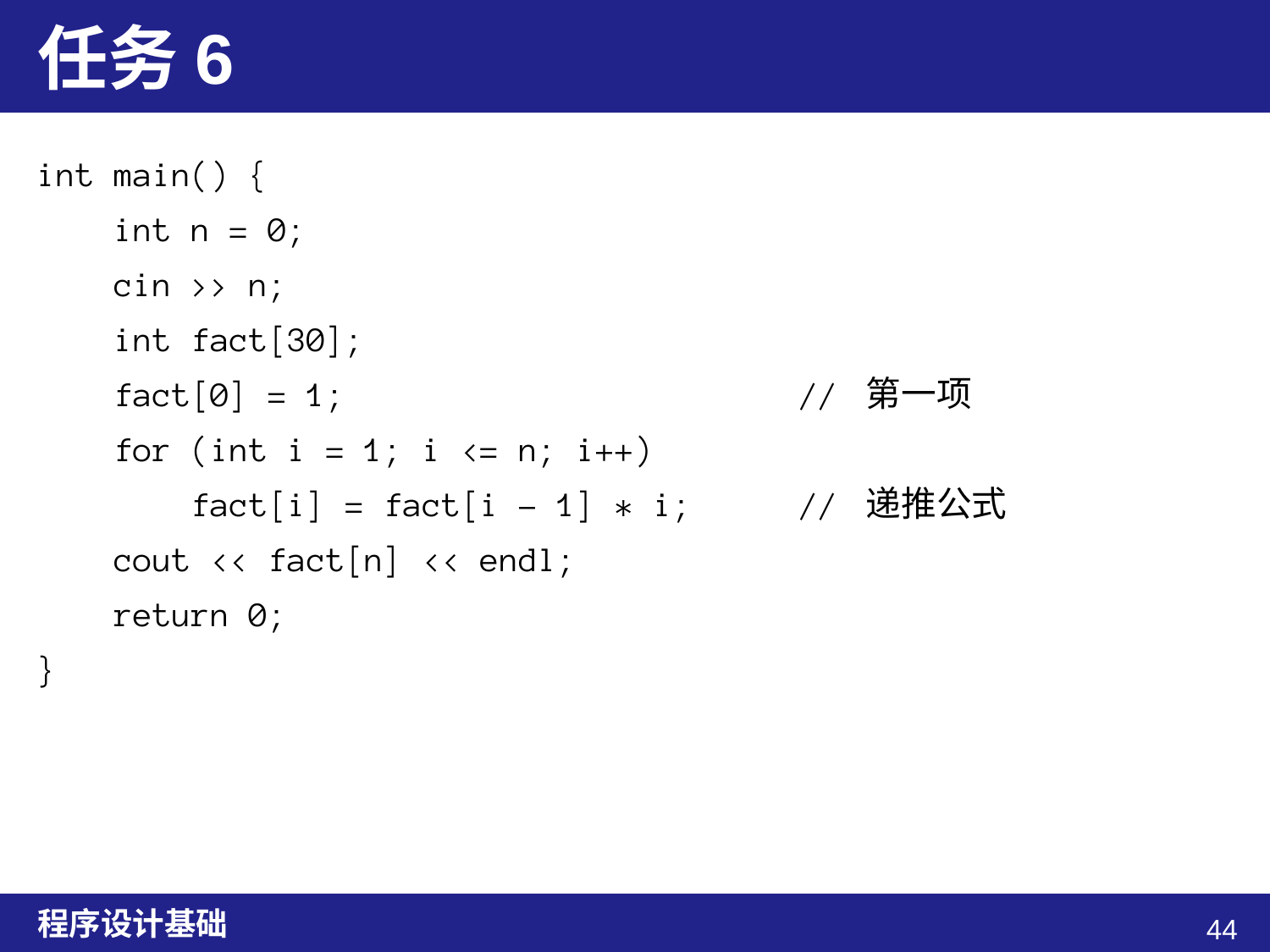

# 任务6
int main() {
    int n = 0;
    cin >> n;
    int fact[30];
    fact[0] = 1;				// 第一项
    for (int i = 1; i <= n; i++)
        fact[i] = fact[i - 1] * i;	// 递推公式
    cout << fact[n] << endl;
    return 0;
}